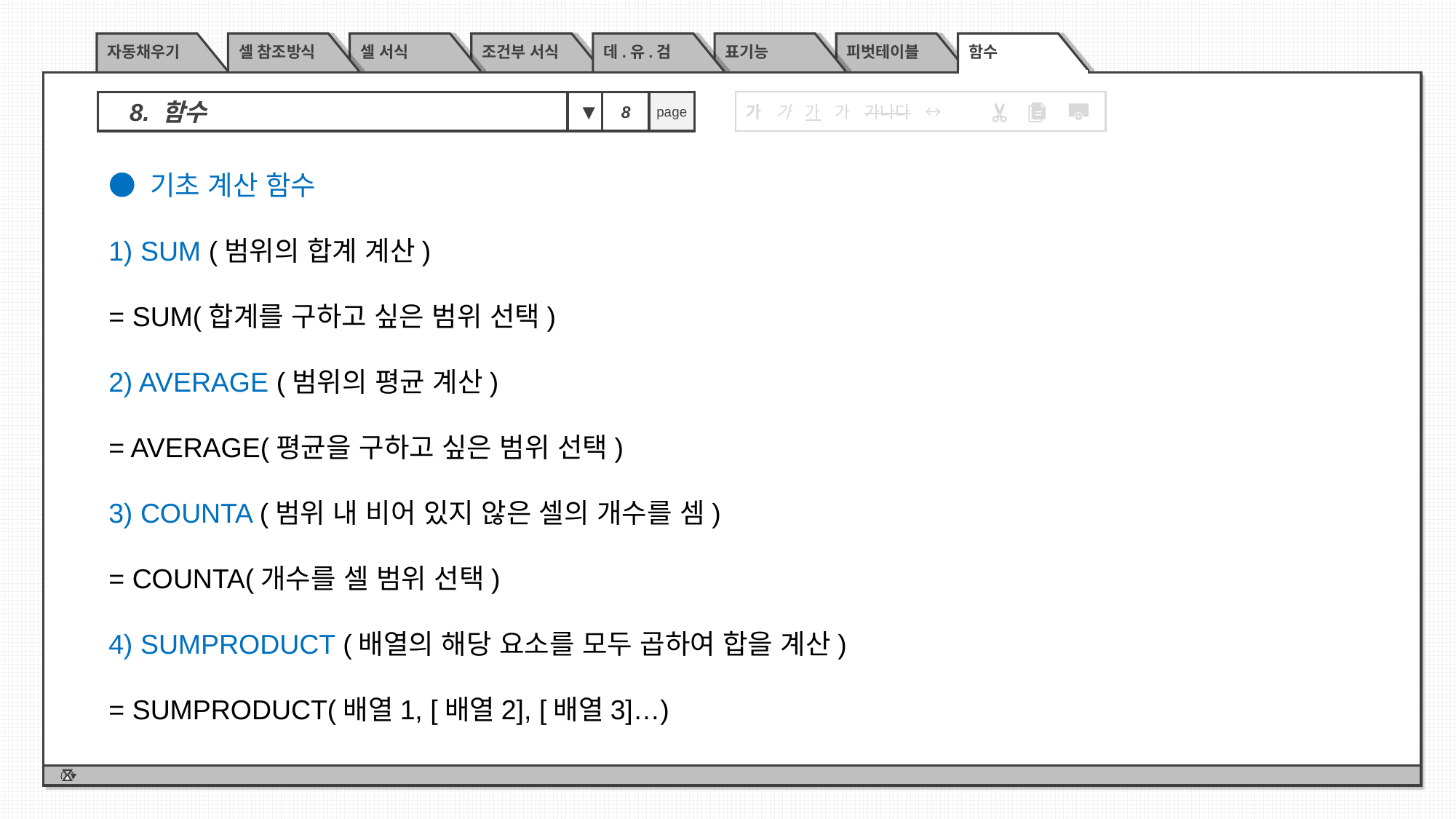

자동채우기
셀 참조방식
셀 서식
조건부 서식
데.유.검

표기능
피벗테이블
함수

8. 함수
▼
8
page
가   가   가   가   가나다   ↔

● 기초 계산 함수

1) SUM (범위의 합계 계산)

= SUM(합계를 구하고 싶은 범위 선택)

2) AVERAGE (범위의 평균 계산)

= AVERAGE(평균을 구하고 싶은 범위 선택)

3) COUNTA (범위 내 비어 있지 않은 셀의 개수를 셈)

= COUNTA(개수를 셀 범위 선택)

4) SUMPRODUCT (배열의 해당 요소를 모두 곱하여 합을 계산)

= SUMPRODUCT(배열1, [배열2], [배열3]…)